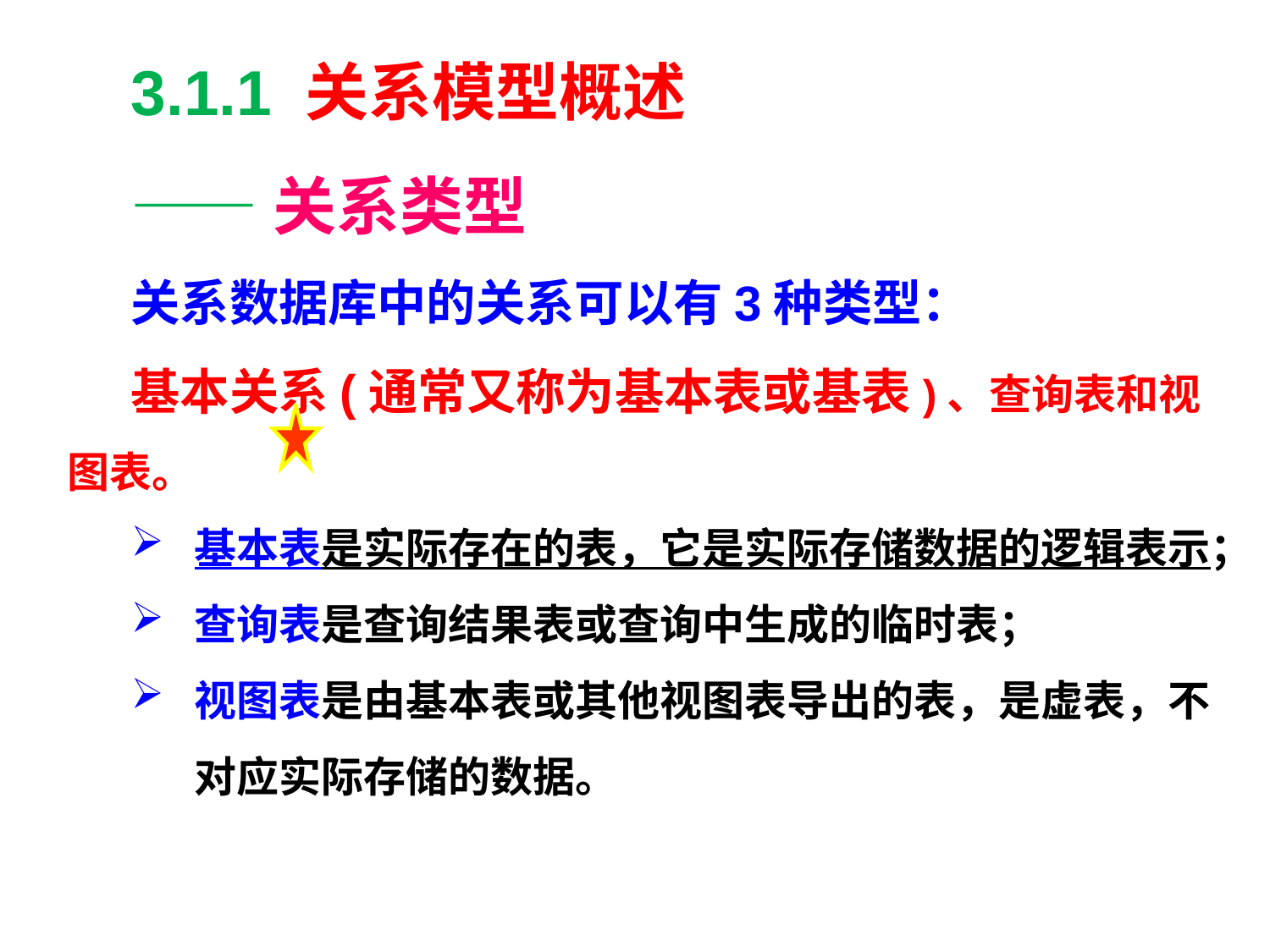

3.1.1 关系模型概述
——关系类型
关系数据库中的关系可以有3种类型：
基本关系(通常又称为基本表或基表)、查询表和视图表。
基本表是实际存在的表，它是实际存储数据的逻辑表示；
查询表是查询结果表或查询中生成的临时表；
视图表是由基本表或其他视图表导出的表，是虚表，不对应实际存储的数据。